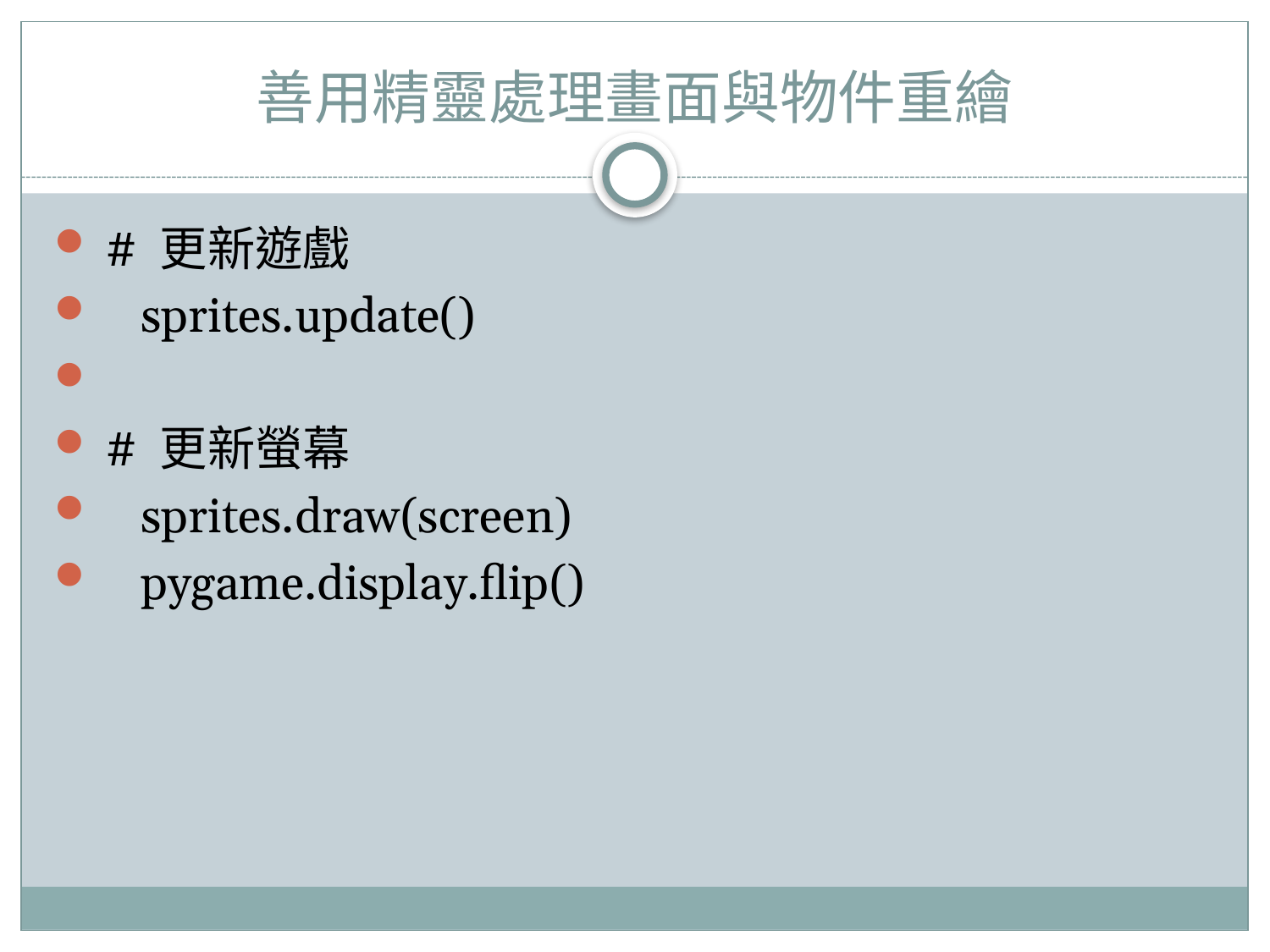

# 善用精靈處理畫面與物件重繪
 # 更新遊戲
    sprites.update()

 # 更新螢幕
    sprites.draw(screen)
    pygame.display.flip()